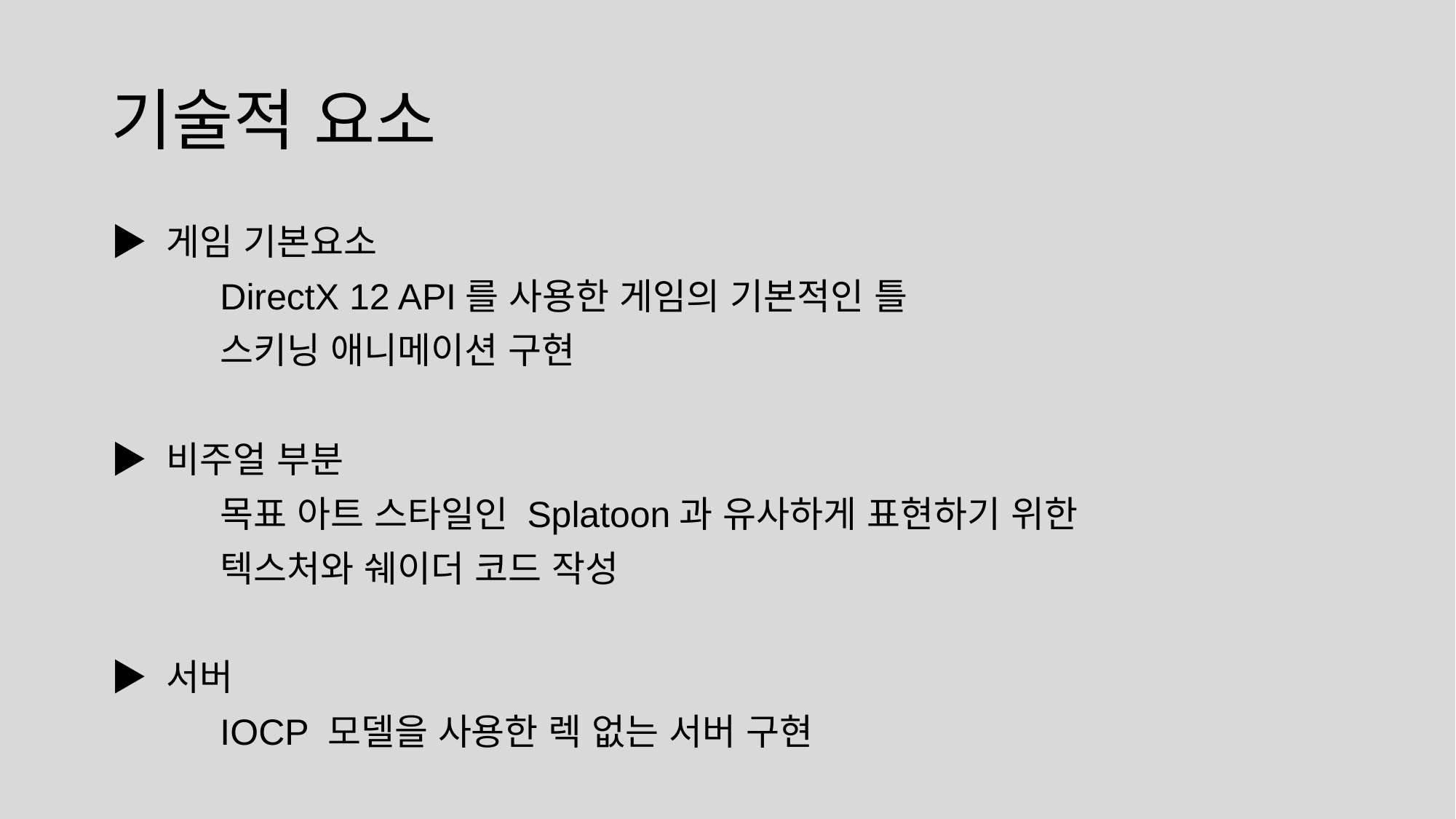

# 기술적 요소
▶ 게임 기본요소
	DirectX 12 API를 사용한 게임의 기본적인 틀
	스키닝 애니메이션 구현

▶ 비주얼 부분
	목표 아트 스타일인 Splatoon과 유사하게 표현하기 위한
	텍스처와 쉐이더 코드 작성

▶ 서버
	IOCP 모델을 사용한 렉 없는 서버 구현